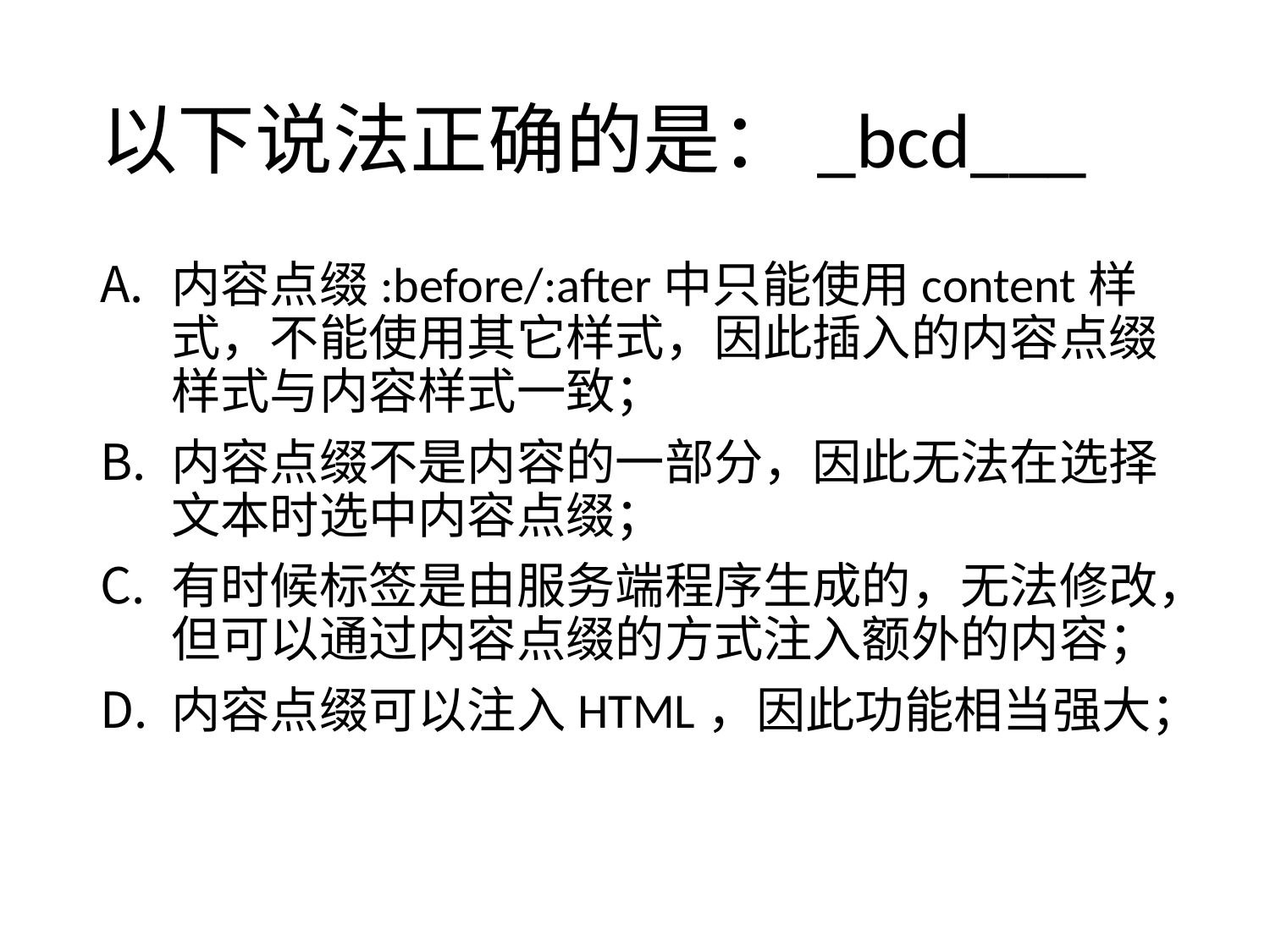

# 以下说法正确的是：_bcd___
内容点缀:before/:after中只能使用content样式，不能使用其它样式，因此插入的内容点缀样式与内容样式一致；
内容点缀不是内容的一部分，因此无法在选择文本时选中内容点缀；
有时候标签是由服务端程序生成的，无法修改，但可以通过内容点缀的方式注入额外的内容；
内容点缀可以注入HTML，因此功能相当强大；